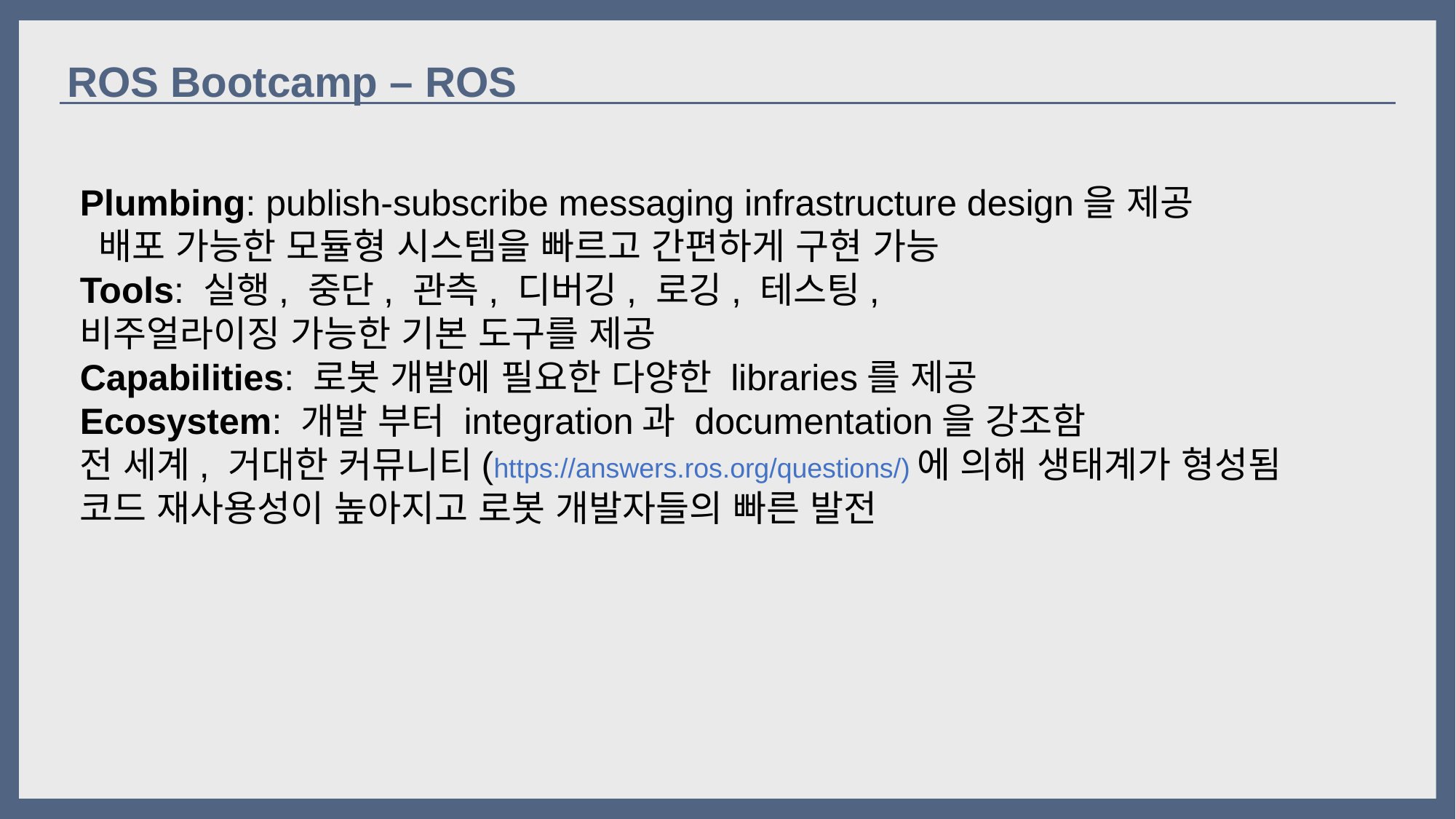

ROS Bootcamp – ROS
Plumbing: publish-subscribe messaging infrastructure design을 제공
 배포 가능한 모듈형 시스템을 빠르고 간편하게 구현 가능
Tools: 실행, 중단, 관측, 디버깅, 로깅, 테스팅,
비주얼라이징 가능한 기본 도구를 제공
Capabilities: 로봇 개발에 필요한 다양한 libraries를 제공
Ecosystem: 개발 부터 integration과 documentation을 강조함
전 세계, 거대한 커뮤니티(https://answers.ros.org/questions/)에 의해 생태계가 형성됨
코드 재사용성이 높아지고 로봇 개발자들의 빠른 발전